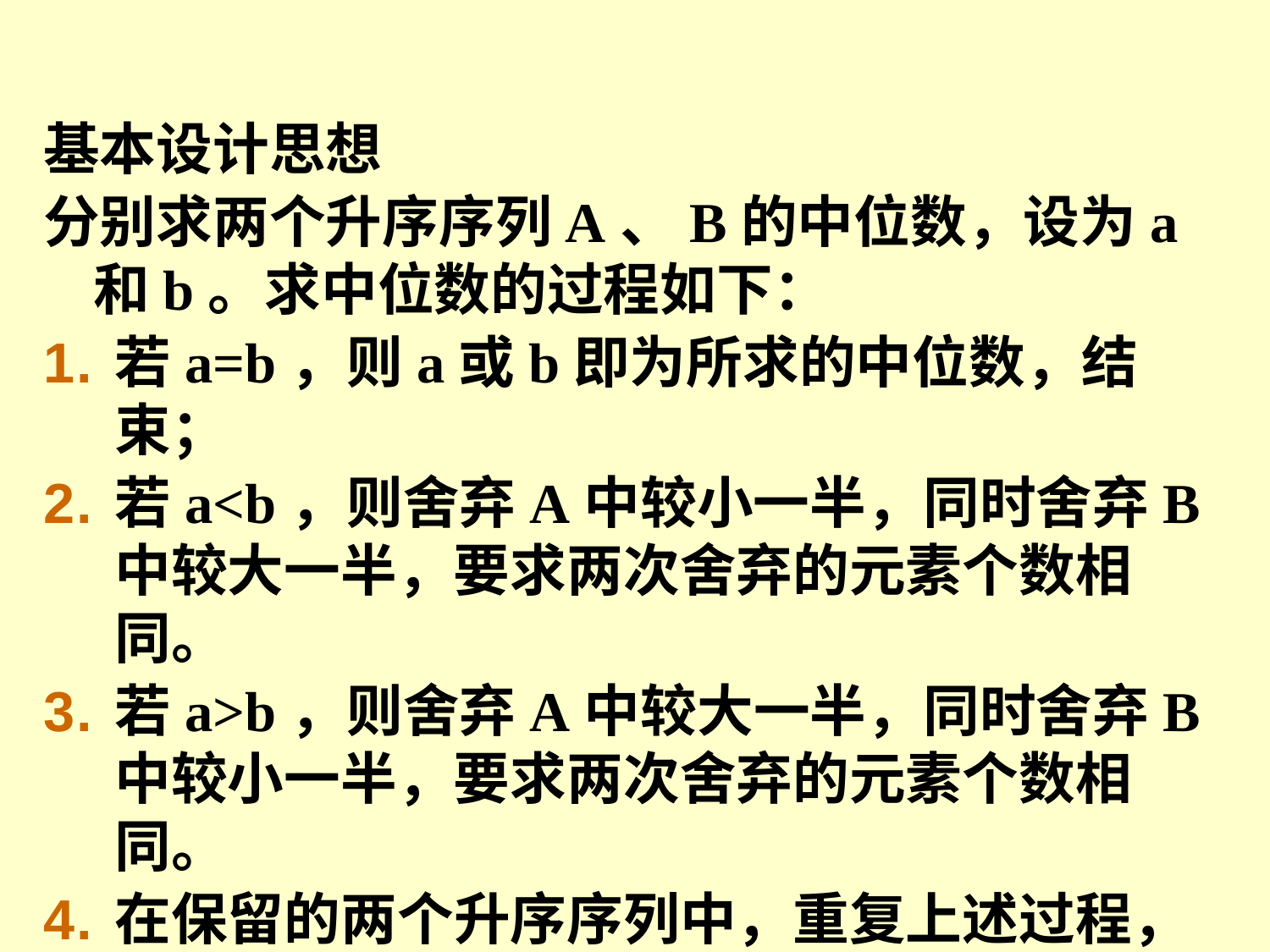

基本设计思想
分别求两个升序序列A、B的中位数，设为a和b。求中位数的过程如下：
若a=b，则a或b即为所求的中位数，结束；
若a<b，则舍弃A中较小一半，同时舍弃B中较大一半，要求两次舍弃的元素个数相同。
若a>b，则舍弃A中较大一半，同时舍弃B中较小一半，要求两次舍弃的元素个数相同。
在保留的两个升序序列中，重复上述过程，直到两个序列中均只含 1 个元素时为止，则较小者即为所求的中位数。